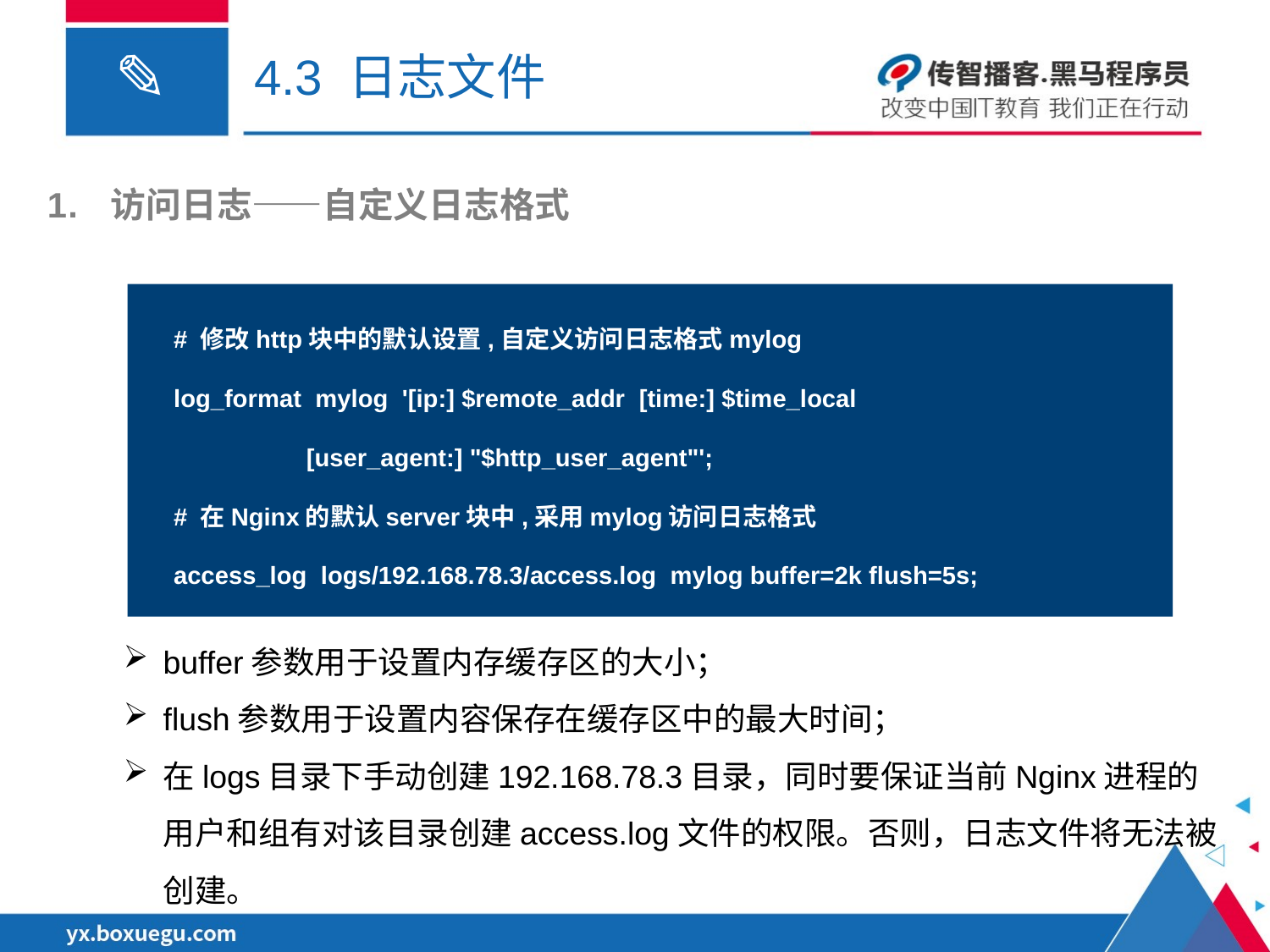

# 4.3 日志文件
访问日志——自定义日志格式

# 修改http块中的默认设置,自定义访问日志格式mylog
log_format  mylog  '[ip:] $remote_addr  [time:] $time_local
                   [user_agent:] "$http_user_agent"';
# 在Nginx的默认server块中,采用mylog访问日志格式
access_log  logs/192.168.78.3/access.log  mylog buffer=2k flush=5s;
buffer参数用于设置内存缓存区的大小；
flush参数用于设置内容保存在缓存区中的最大时间；
在logs目录下手动创建192.168.78.3目录，同时要保证当前Nginx进程的用户和组有对该目录创建access.log文件的权限。否则，日志文件将无法被创建。